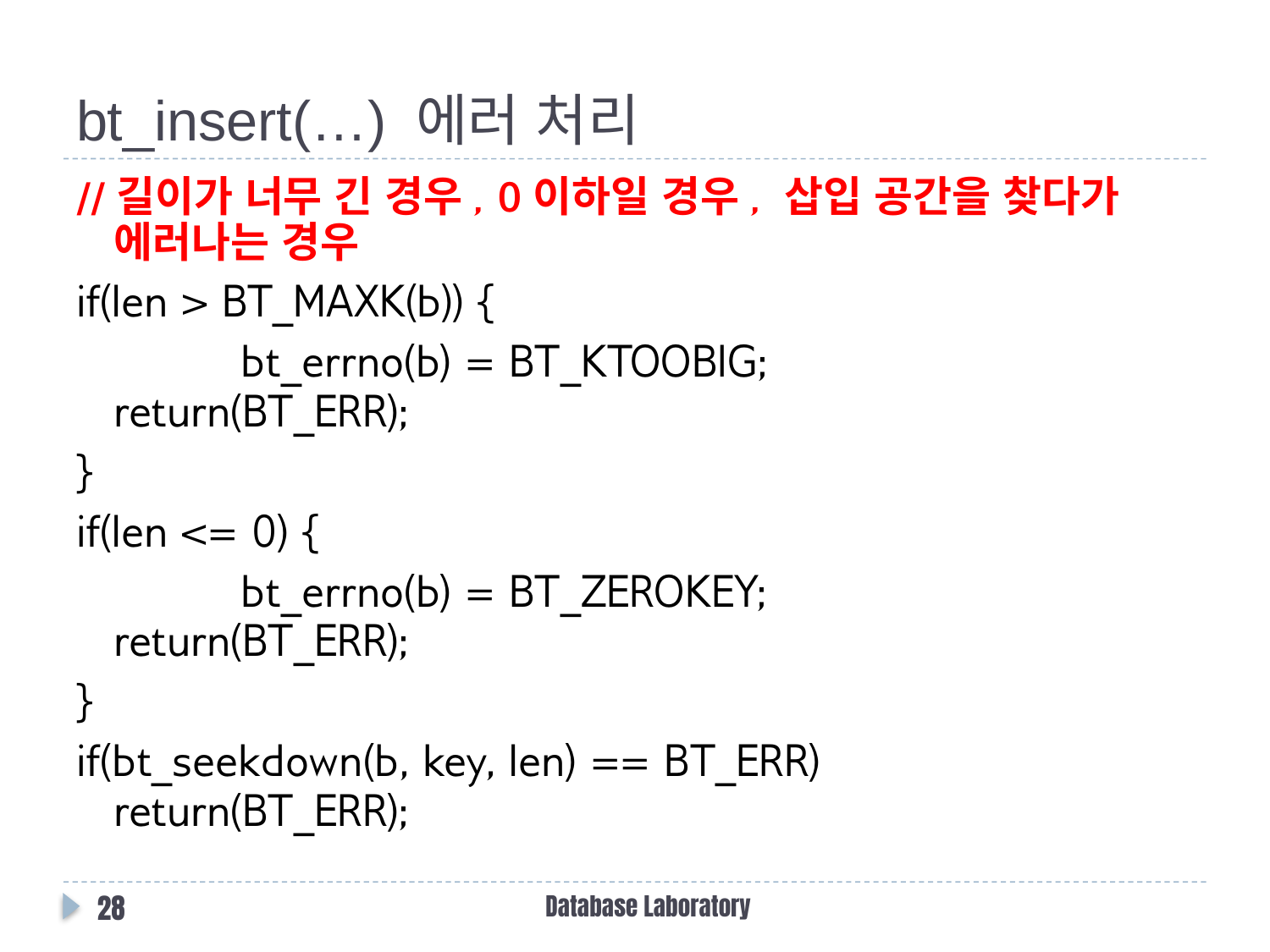

# bt_insert(…) 에러 처리
//길이가 너무 긴 경우, 0이하일 경우, 삽입 공간을 찾다가 에러나는 경우
if(len > BT_MAXK(b)) {
		bt_errno(b) = BT_KTOOBIG;		return(BT_ERR);
}
if(len <= 0) {
		bt_errno(b) = BT_ZEROKEY;		return(BT_ERR);
}
if(bt_seekdown(b, key, len) == BT_ERR)		return(BT_ERR);